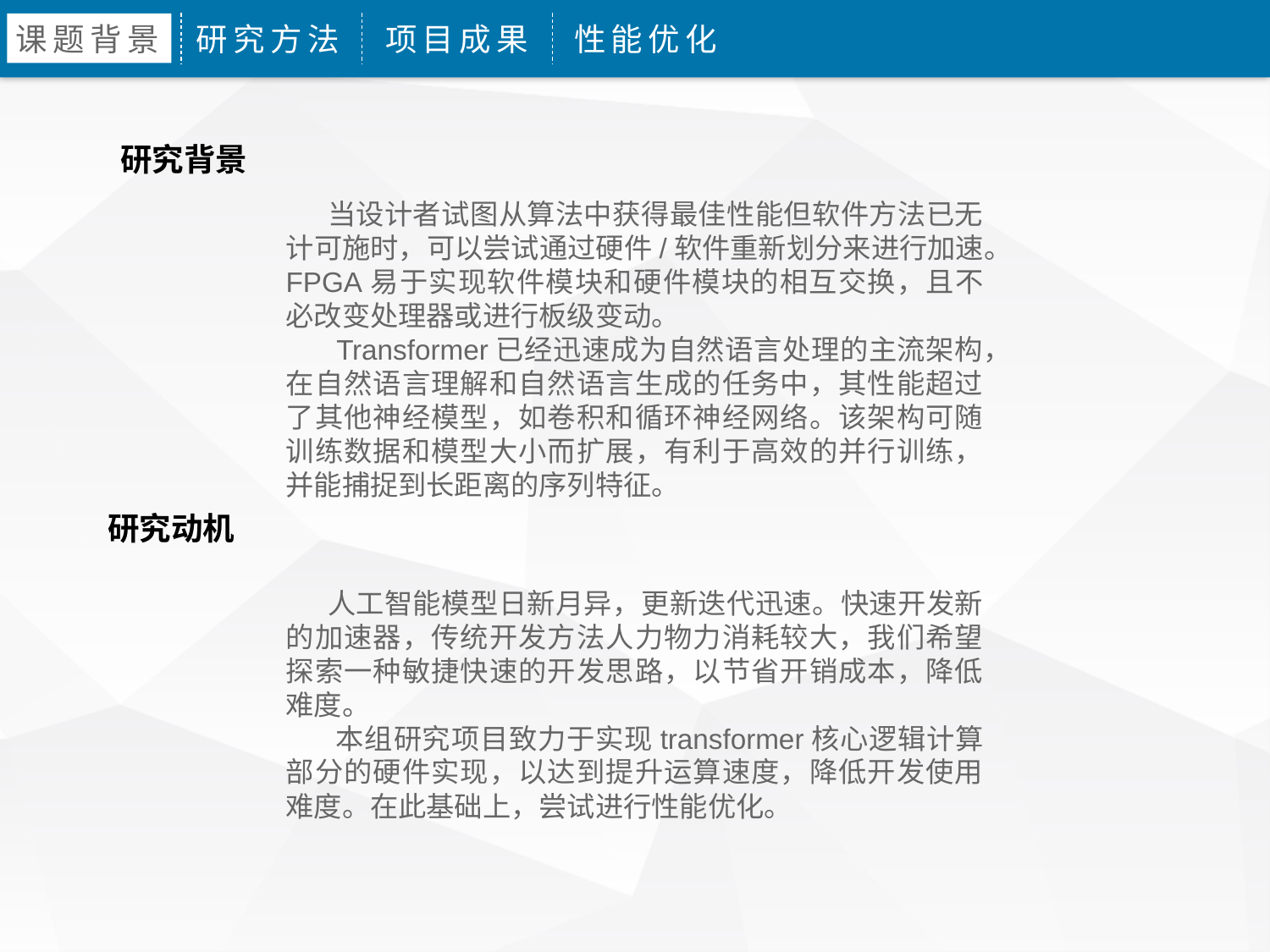

课题背景
研究方法
项目成果
性能优化

研究背景
      当设计者试图从算法中获得最佳性能但软件方法已无计可施时，可以尝试通过硬件/软件重新划分来进行加速。FPGA易于实现软件模块和硬件模块的相互交换，且不必改变处理器或进行板级变动。
      Transformer已经迅速成为自然语言处理的主流架构，在自然语言理解和自然语言生成的任务中，其性能超过了其他神经模型，如卷积和循环神经网络。该架构可随训练数据和模型大小而扩展，有利于高效的并行训练，并能捕捉到长距离的序列特征。

研究动机
      人工智能模型日新月异，更新迭代迅速。快速开发新的加速器，传统开发方法人力物力消耗较大，我们希望探索一种敏捷快速的开发思路，以节省开销成本，降低难度。
      本组研究项目致力于实现transformer核心逻辑计算部分的硬件实现，以达到提升运算速度，降低开发使用难度。在此基础上，尝试进行性能优化。